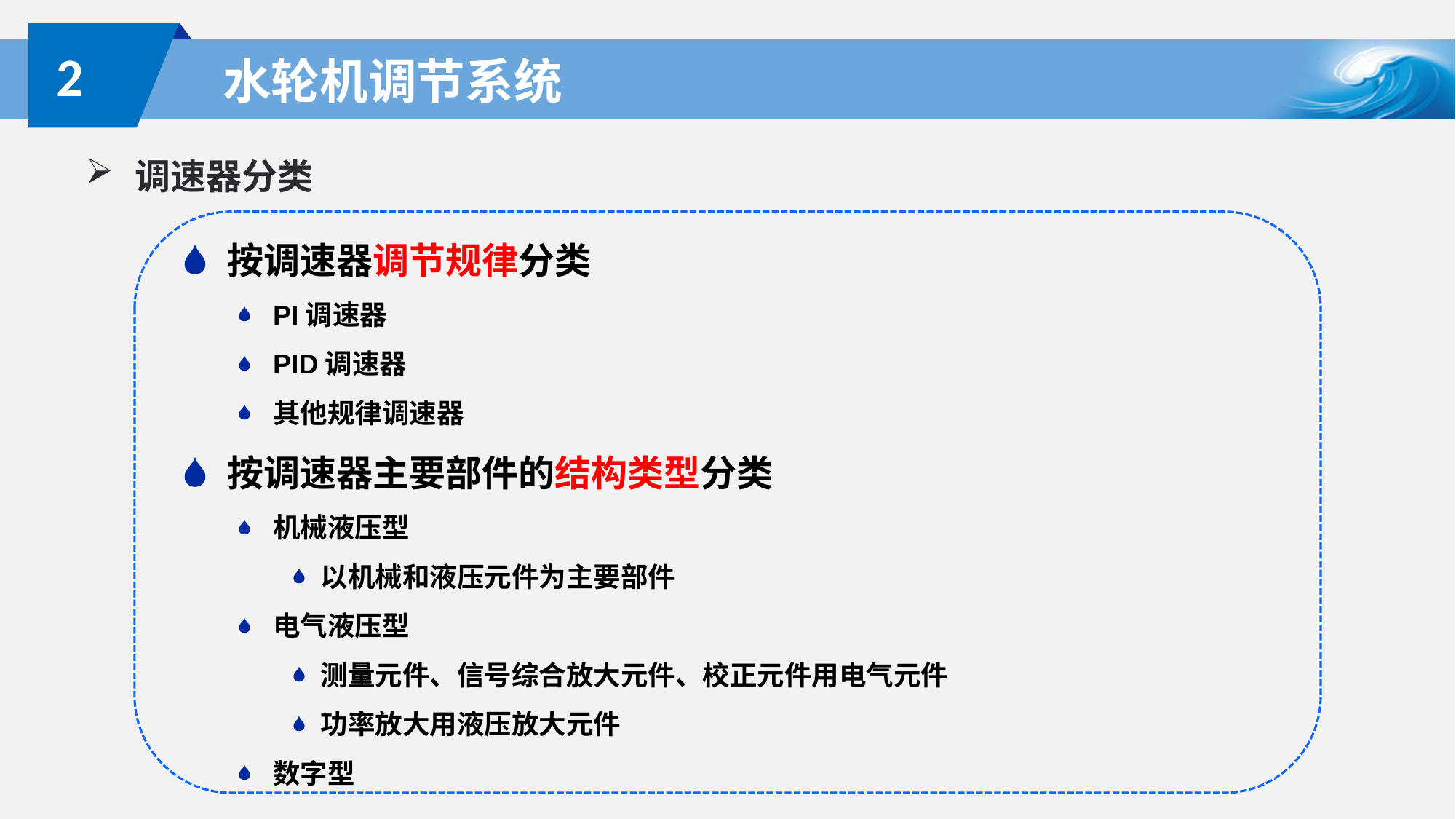

2
# 水轮机调节系统
调速器分类
按调速器调节规律分类
PI调速器
PID调速器
其他规律调速器
按调速器主要部件的结构类型分类
机械液压型
以机械和液压元件为主要部件
电气液压型
测量元件、信号综合放大元件、校正元件用电气元件
功率放大用液压放大元件
数字型